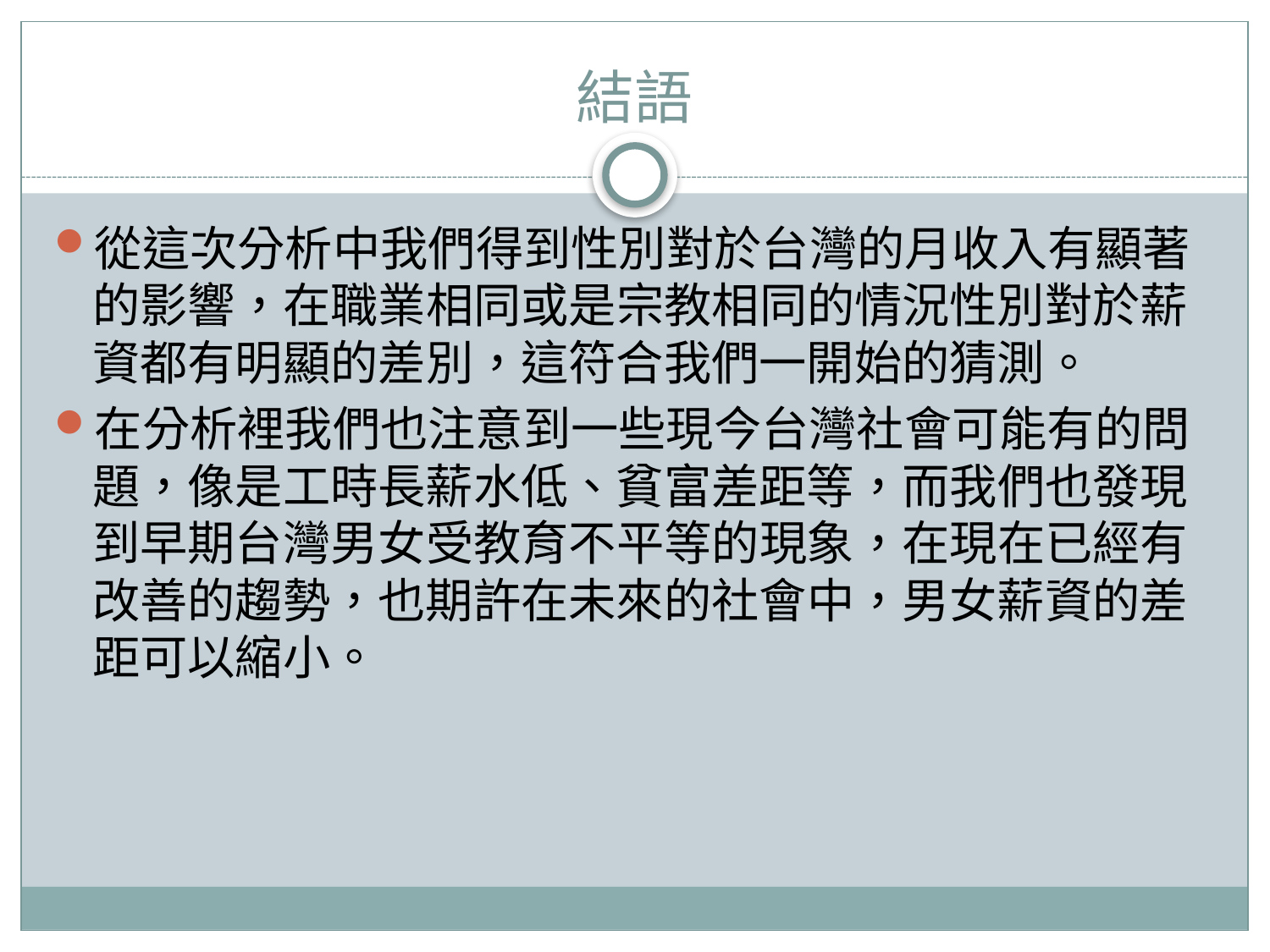

# 結語
從這次分析中我們得到性別對於台灣的月收入有顯著的影響，在職業相同或是宗教相同的情況性別對於薪資都有明顯的差別，這符合我們一開始的猜測。
在分析裡我們也注意到一些現今台灣社會可能有的問題，像是工時長薪水低、貧富差距等，而我們也發現到早期台灣男女受教育不平等的現象，在現在已經有改善的趨勢，也期許在未來的社會中，男女薪資的差距可以縮小。